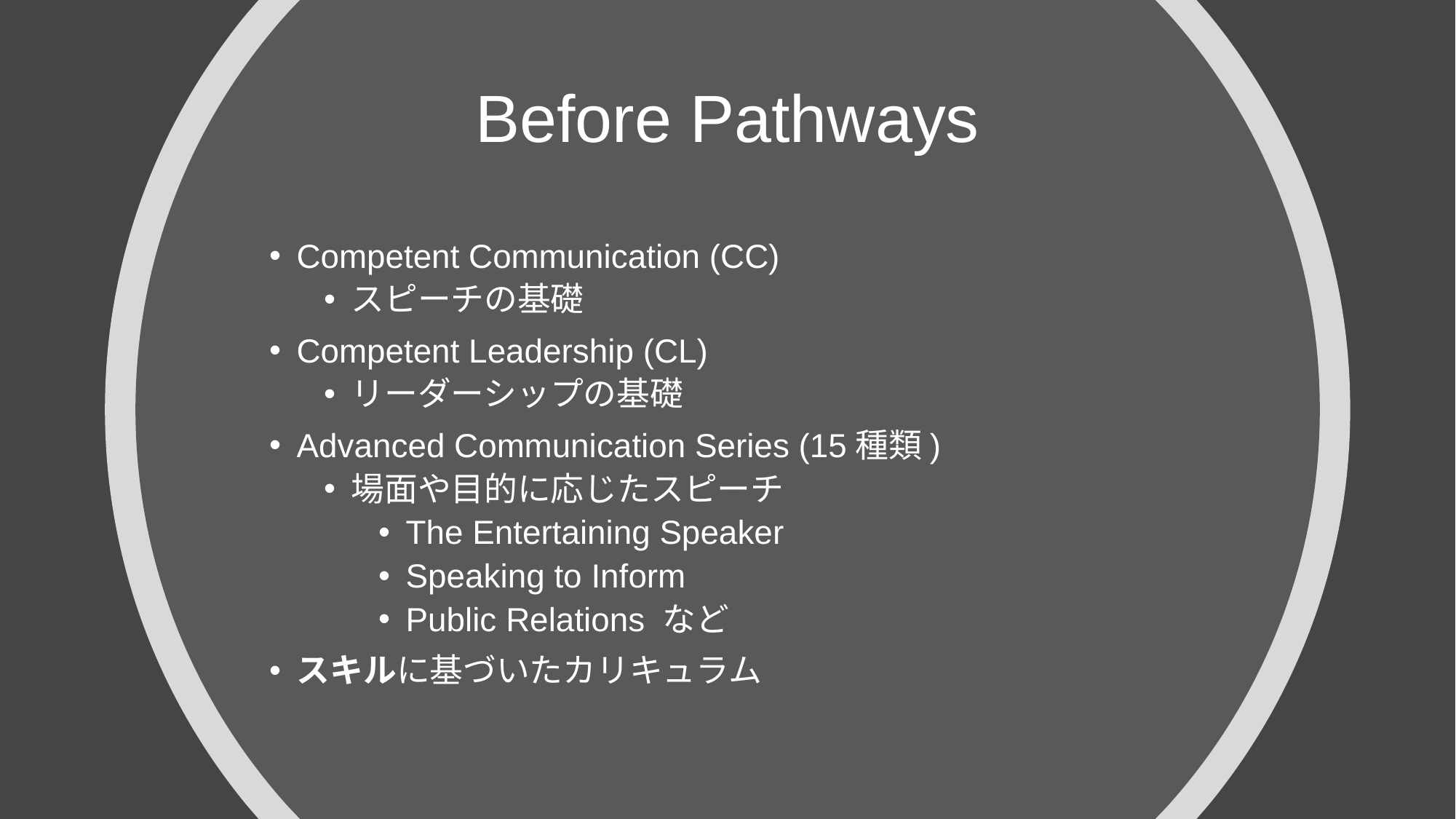

# Before Pathways
Competent Communication (CC)
スピーチの基礎
Competent Leadership (CL)
リーダーシップの基礎
Advanced Communication Series (15種類)
場面や目的に応じたスピーチ
The Entertaining Speaker
Speaking to Inform
Public Relations など
スキルに基づいたカリキュラム